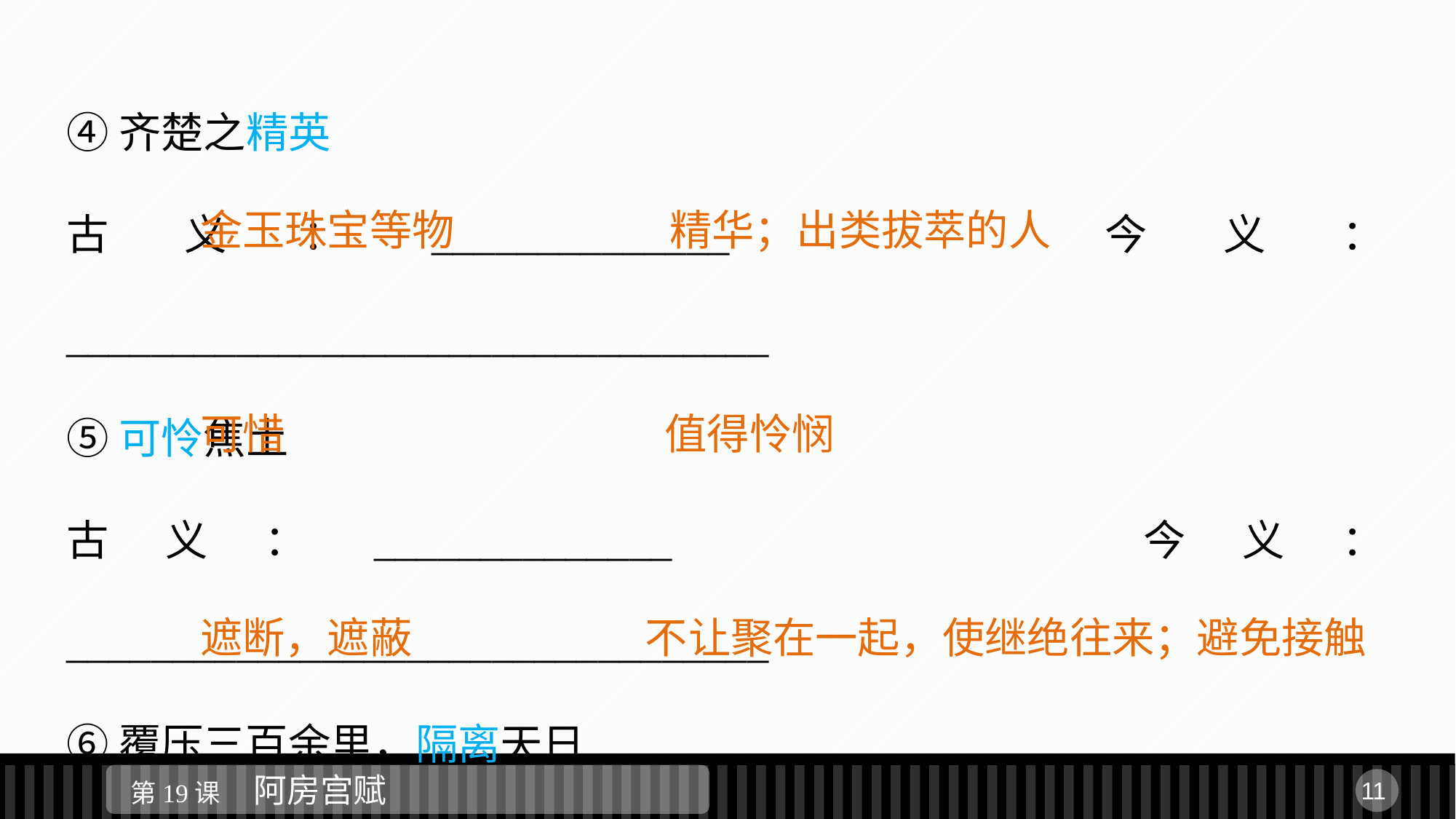

④齐楚之精英
古义：______________　  今义：_________________________________
⑤可怜焦土
古义：______________      今义：_________________________________
⑥覆压三百余里，隔离天日
古义：______________     今义：__________________________________
金玉珠宝等物	               精华；出类拔萃的人

可惜	                       值得怜悯

遮断，遮蔽	                     不让聚在一起，使继绝往来；避免接触